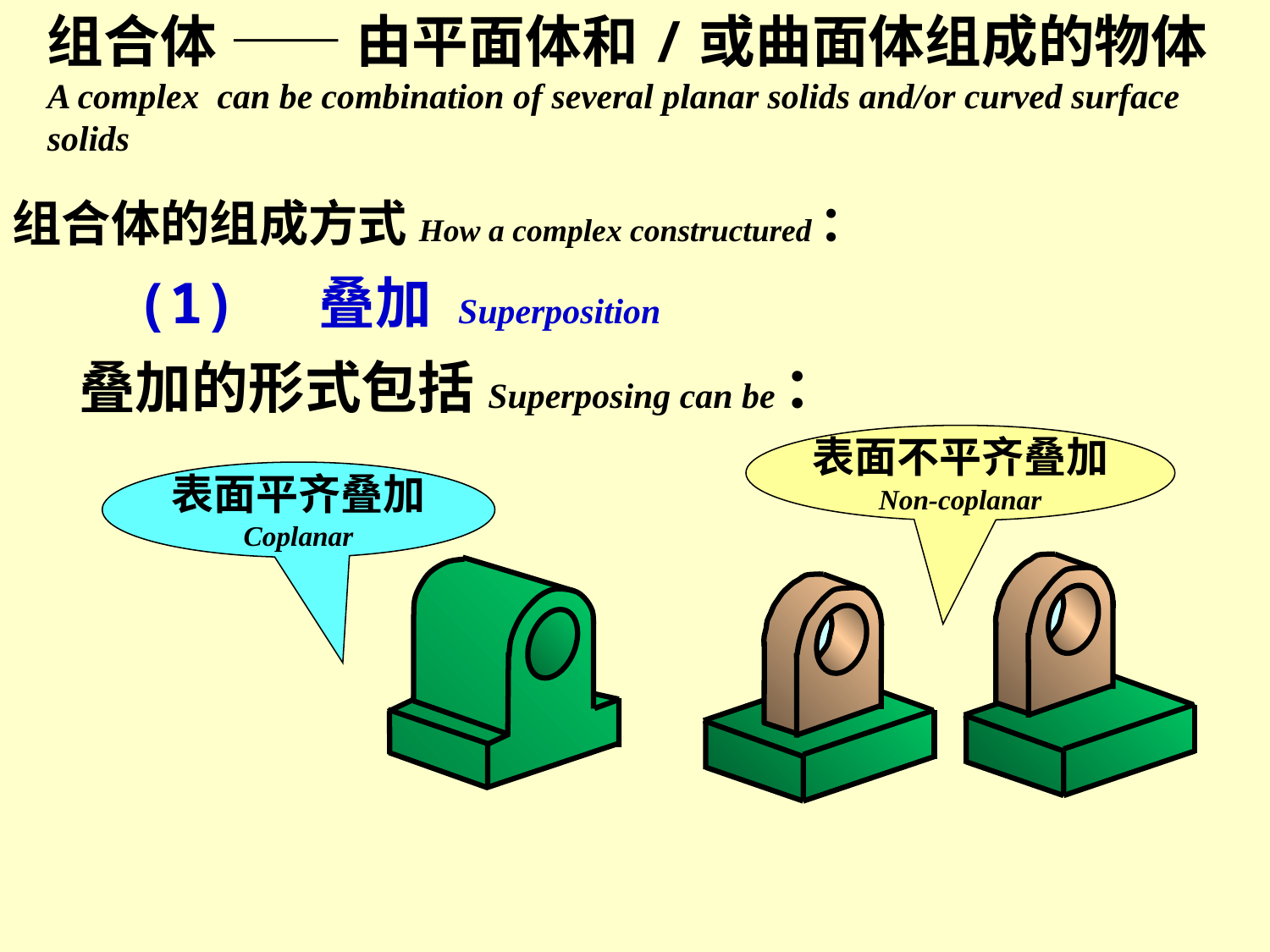

组合体 —— 由平面体和/或曲面体组成的物体
A complex  can be combination of several planar solids and/or curved surface solids
组合体的组成方式How a complex constructured：
(1)  叠加 Superposition
　 叠加的形式包括Superposing can be：
表面不平齐叠加
Non-coplanar
表面平齐叠加
Coplanar